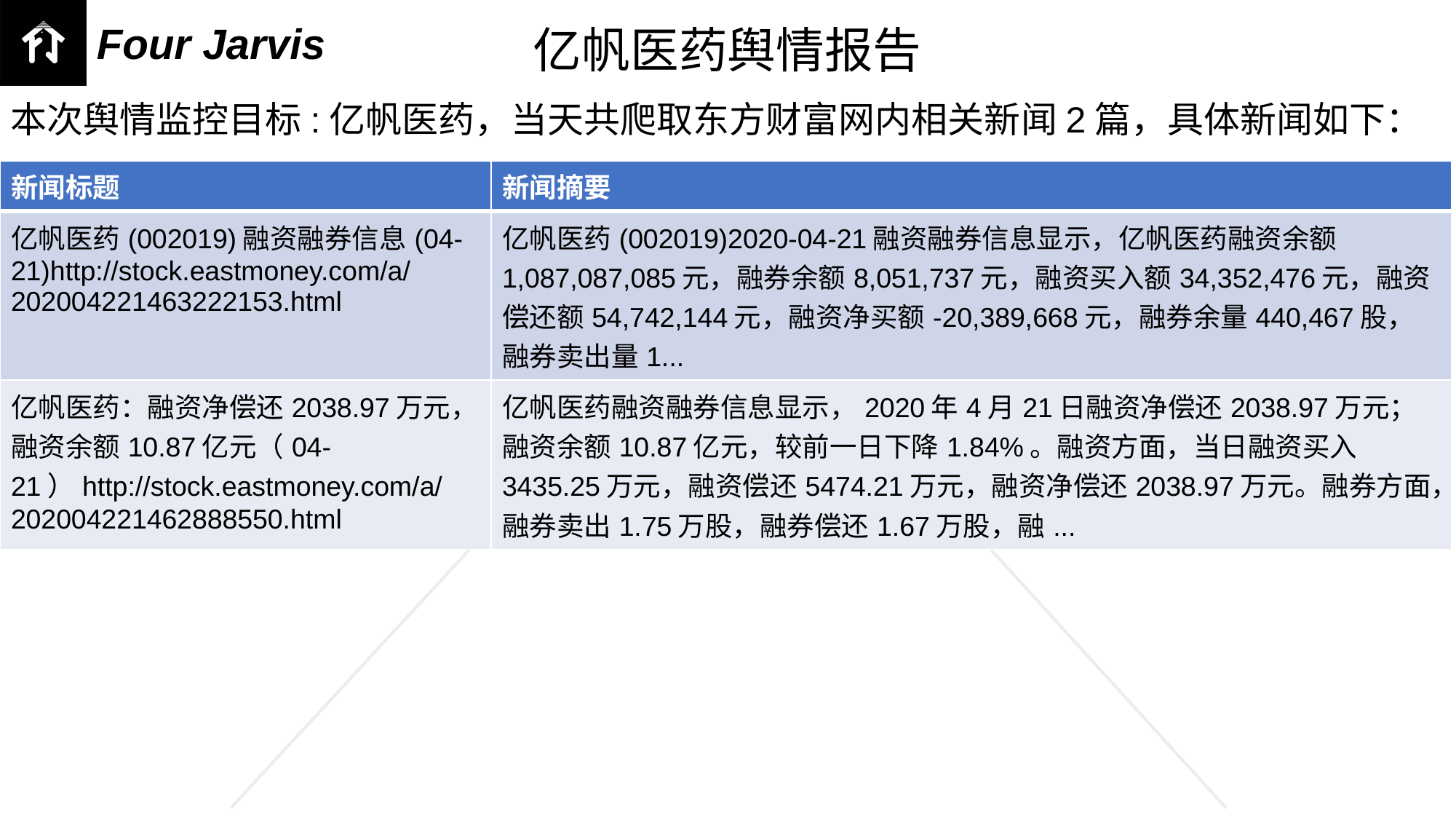

亿帆医药舆情报告
本次舆情监控目标:亿帆医药，当天共爬取东方财富网内相关新闻2篇，具体新闻如下：
| 新闻标题 | 新闻摘要 |
| --- | --- |
| 亿帆医药(002019)融资融券信息(04-21)http://stock.eastmoney.com/a/202004221463222153.html | 亿帆医药(002019)2020-04-21融资融券信息显示，亿帆医药融资余额1,087,087,085元，融券余额8,051,737元，融资买入额34,352,476元，融资偿还额54,742,144元，融资净买额-20,389,668元，融券余量440,467股，融券卖出量1... |
| 亿帆医药：融资净偿还2038.97万元，融资余额10.87亿元（04-21）http://stock.eastmoney.com/a/202004221462888550.html | 亿帆医药融资融券信息显示，2020年4月21日融资净偿还2038.97万元；融资余额10.87亿元，较前一日下降1.84%。融资方面，当日融资买入3435.25万元，融资偿还5474.21万元，融资净偿还2038.97万元。融券方面，融券卖出1.75万股，融券偿还1.67万股，融... |